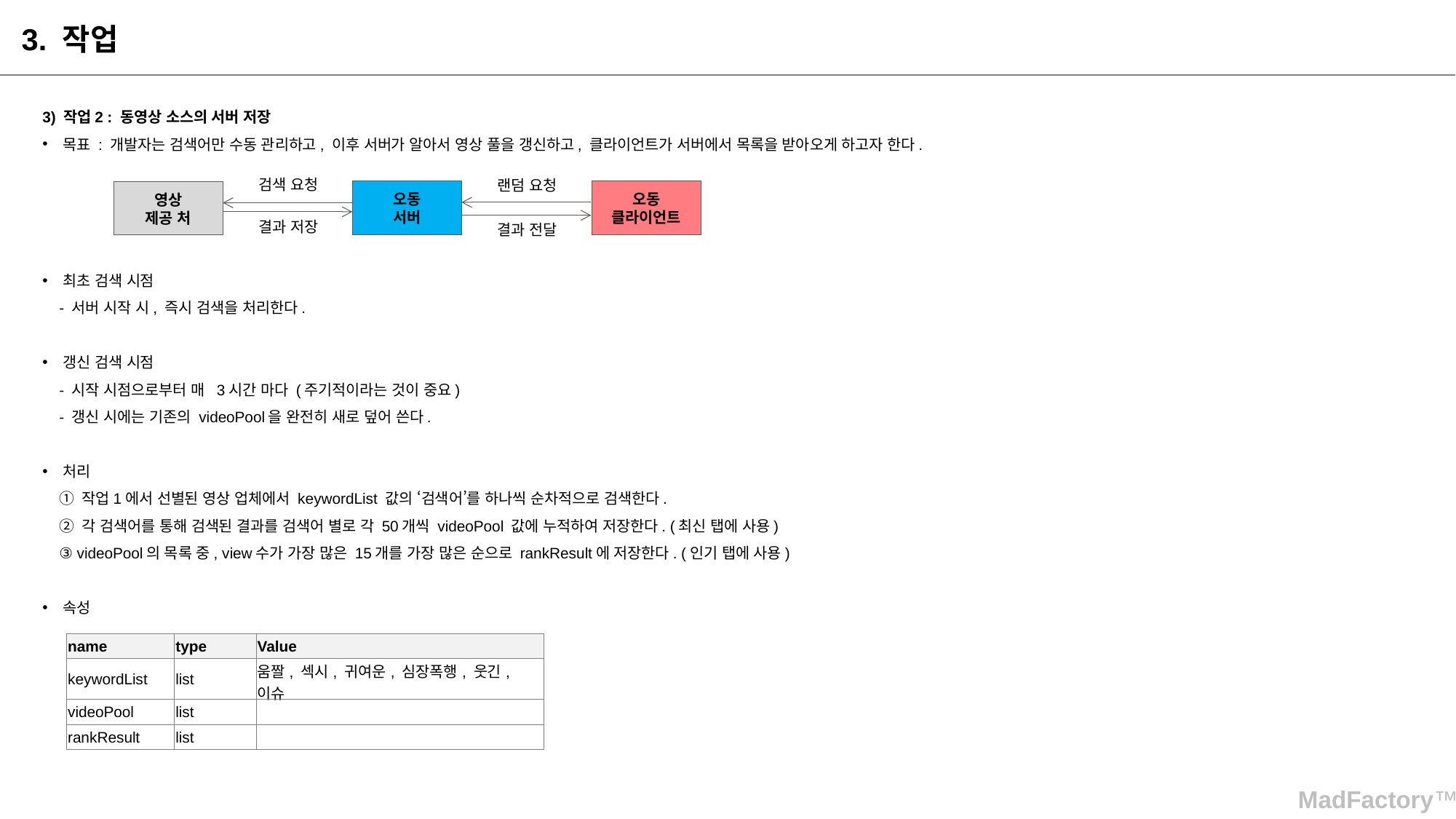

3. 작업
3) 작업2 : 동영상 소스의 서버 저장
목표 : 개발자는 검색어만 수동 관리하고, 이후 서버가 알아서 영상 풀을 갱신하고, 클라이언트가 서버에서 목록을 받아오게 하고자 한다.

최초 검색 시점
    - 서버 시작 시, 즉시 검색을 처리한다.

갱신 검색 시점
    - 시작 시점으로부터 매  3시간 마다 (주기적이라는 것이 중요)
    - 갱신 시에는 기존의 videoPool을 완전히 새로 덮어 쓴다.

처리
    ① 작업1에서 선별된 영상 업체에서 keywordList 값의 ‘검색어’를 하나씩 순차적으로 검색한다.
    ② 각 검색어를 통해 검색된 결과를 검색어 별로 각 50개씩 videoPool 값에 누적하여 저장한다. (최신 탭에 사용)
    ③ videoPool의 목록 중, view수가 가장 많은 15개를 가장 많은 순으로 rankResult에 저장한다. (인기 탭에 사용)

속성
검색 요청
랜덤 요청
오동
서버
오동
클라이언트
영상
제공 처
결과 저장
결과 전달
| name | type | Value |
| --- | --- | --- |
| keywordList | list | 움짤, 섹시, 귀여운, 심장폭행, 웃긴, 이슈 |
| videoPool | list |  |
| rankResult | list |  |
MadFactory™